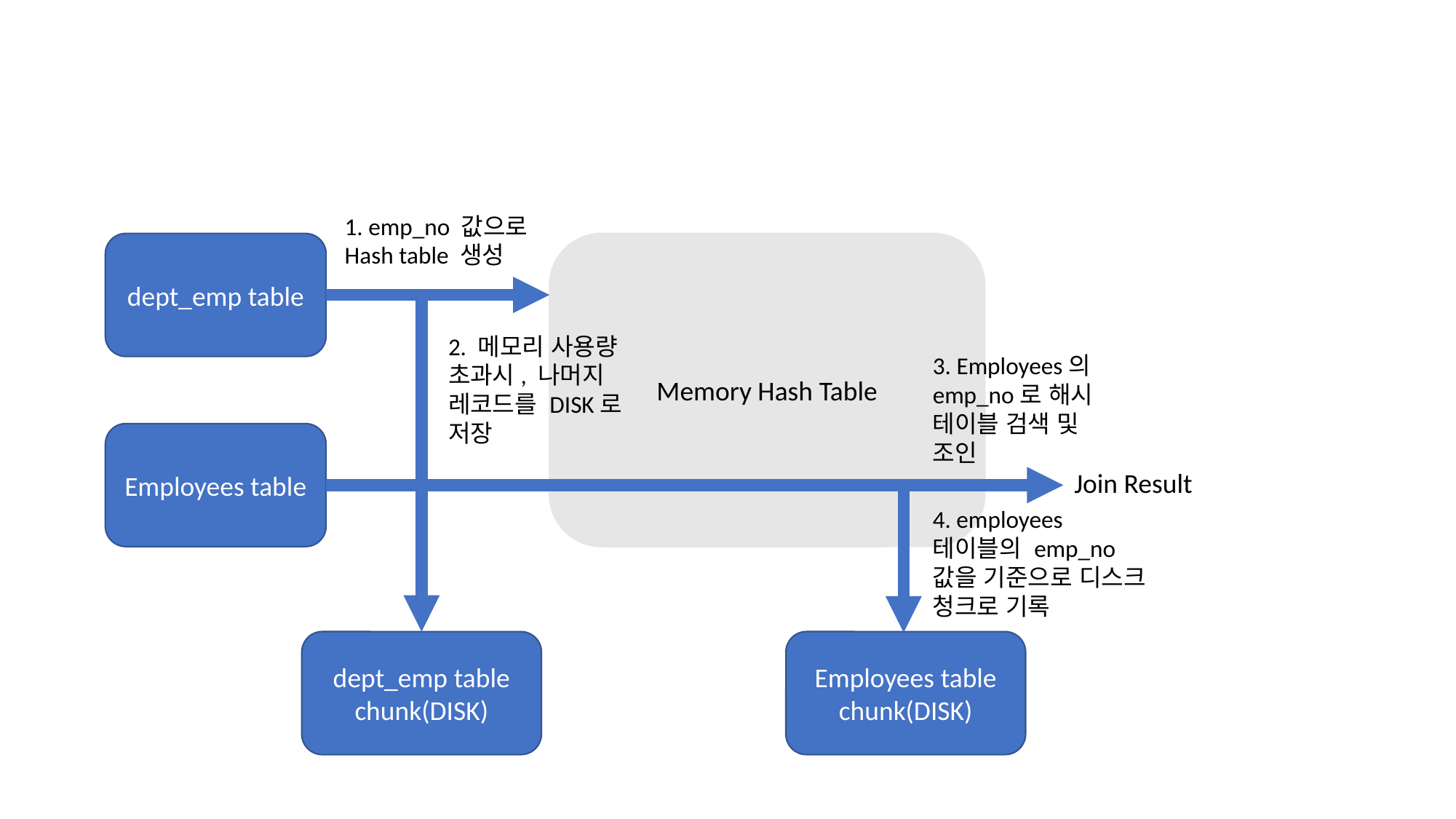

1. emp_no 값으로
Hash table 생성
dept_emp table
Memory Hash Table
2. 메모리 사용량 초과시, 나머지 레코드를 DISK로 저장
3. Employees의 emp_no로 해시 테이블 검색 및 조인
Employees table
Join Result
4. employees 테이블의 emp_no 값을 기준으로 디스크 청크로 기록
dept_emp table chunk(DISK)
Employees table chunk(DISK)